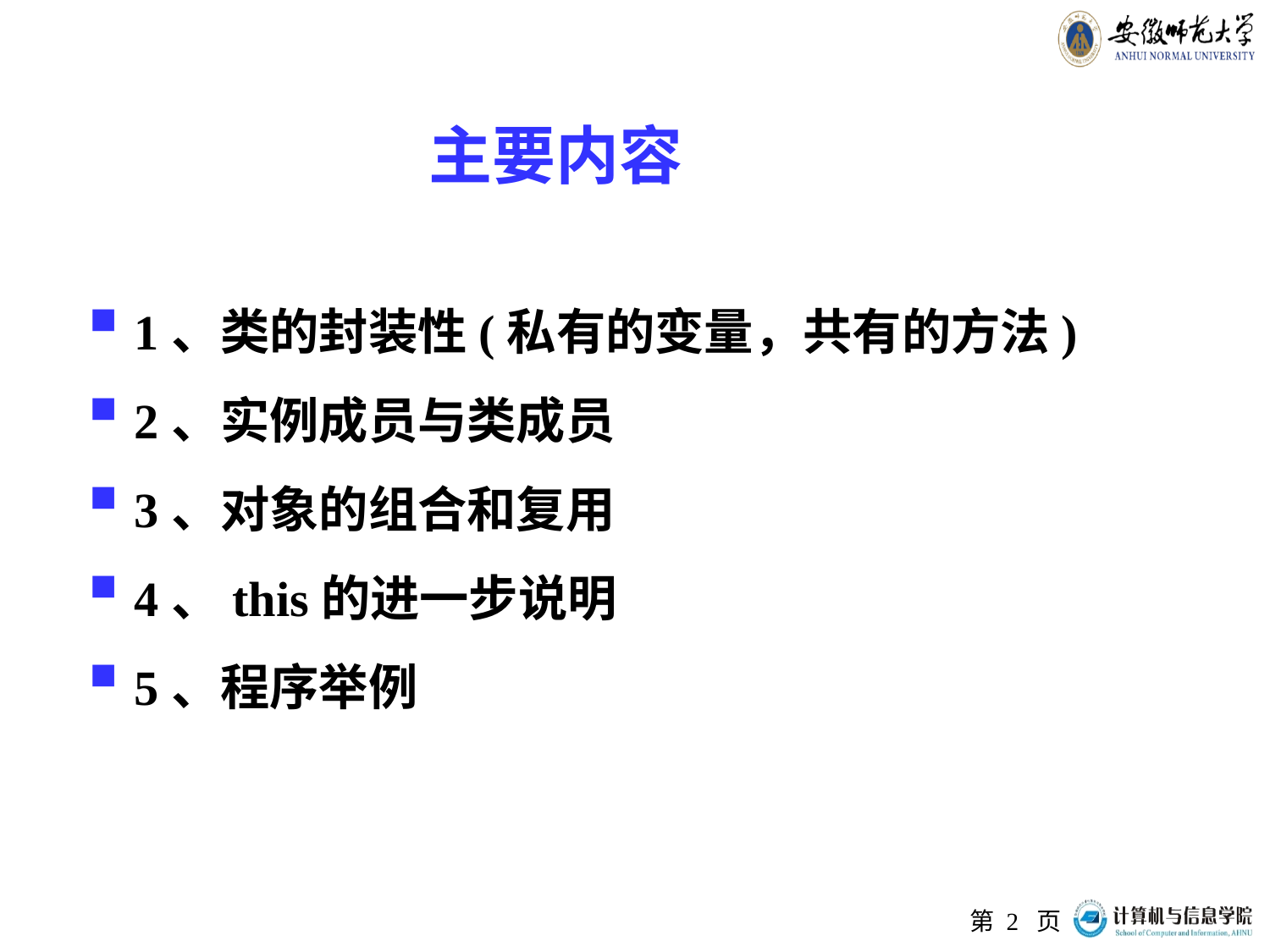

# 主要内容
1、类的封装性(私有的变量，共有的方法)
2、实例成员与类成员
3、对象的组合和复用
4、this的进一步说明
5、程序举例
第 2  页